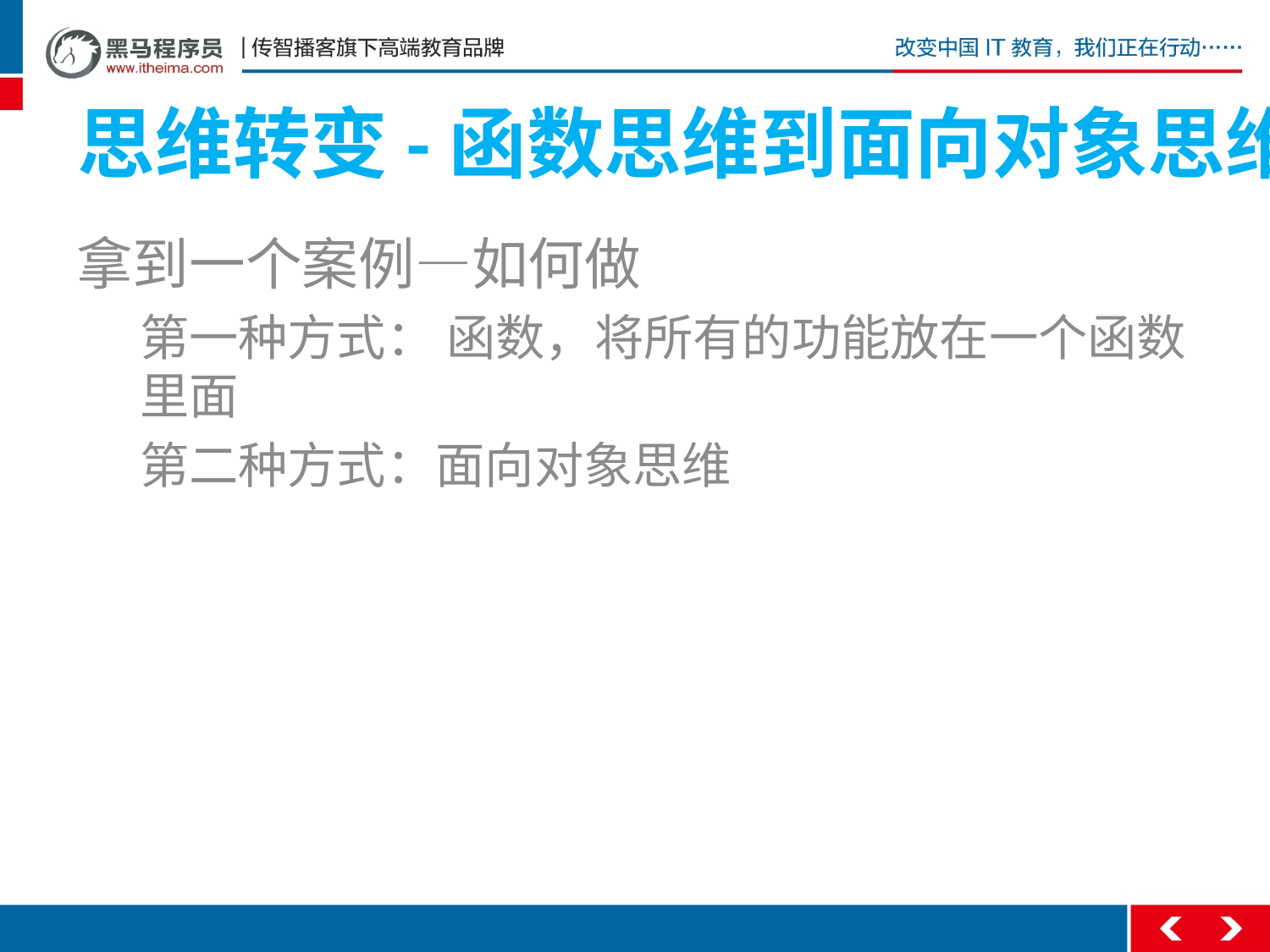

# 思维转变-函数思维到面向对象思维
拿到一个案例—如何做
第一种方式： 函数，将所有的功能放在一个函数里面
第二种方式：面向对象思维